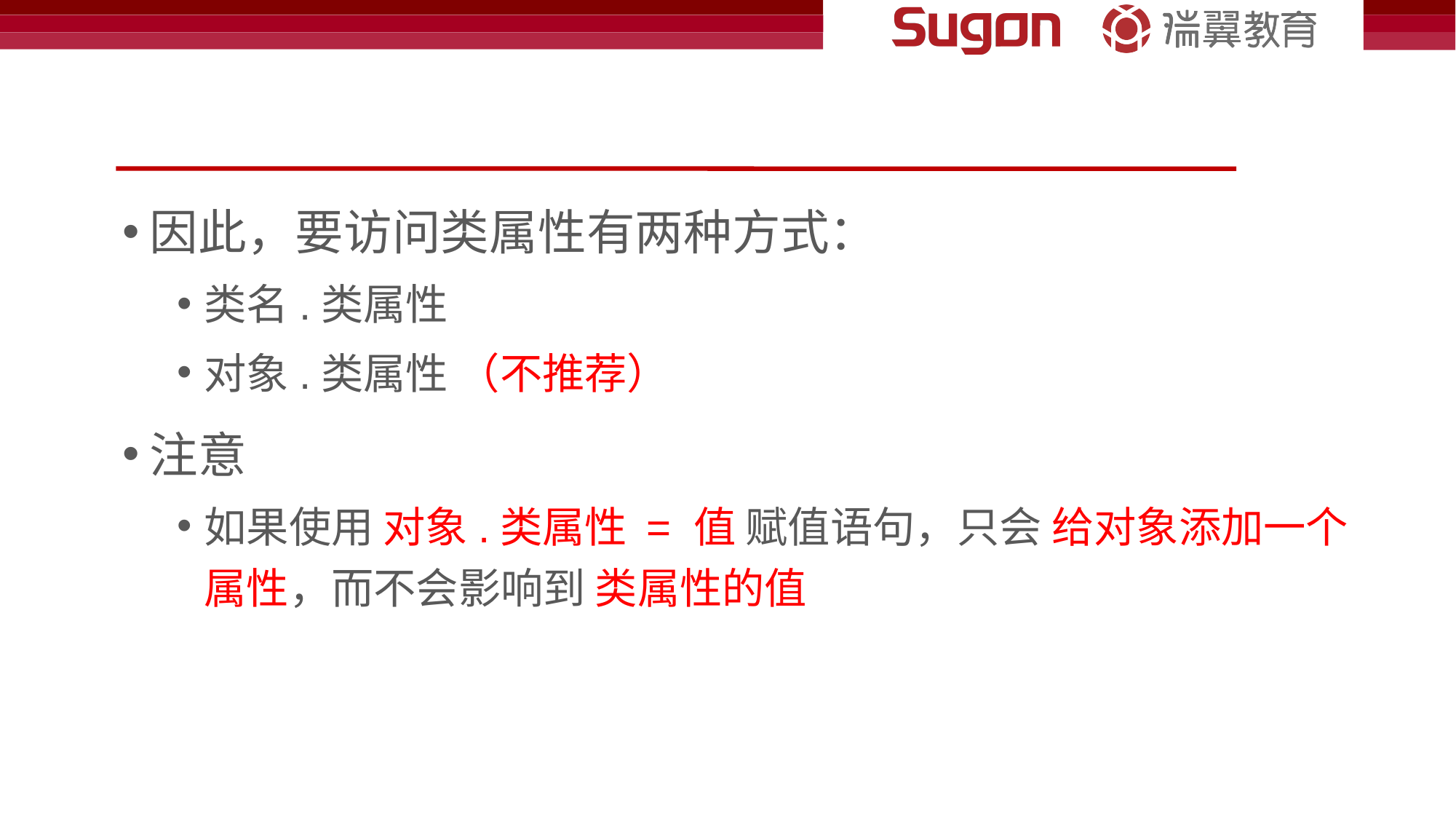

#
因此，要访问类属性有两种方式：
类名.类属性
对象.类属性 （不推荐）
注意
如果使用 对象.类属性 = 值 赋值语句，只会 给对象添加一个属性，而不会影响到 类属性的值